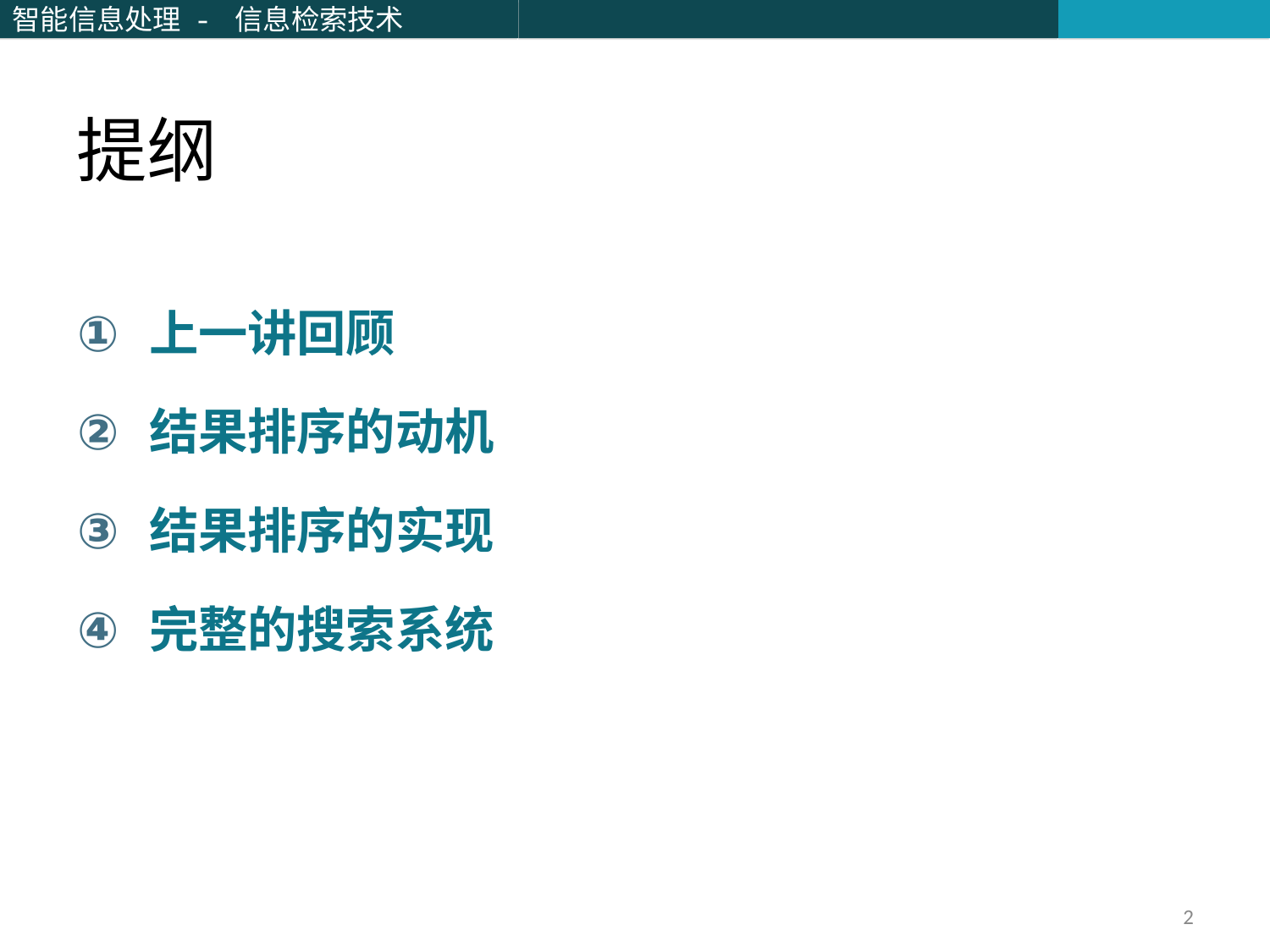

# 提纲
上一讲回顾
结果排序的动机
结果排序的实现
完整的搜索系统
2